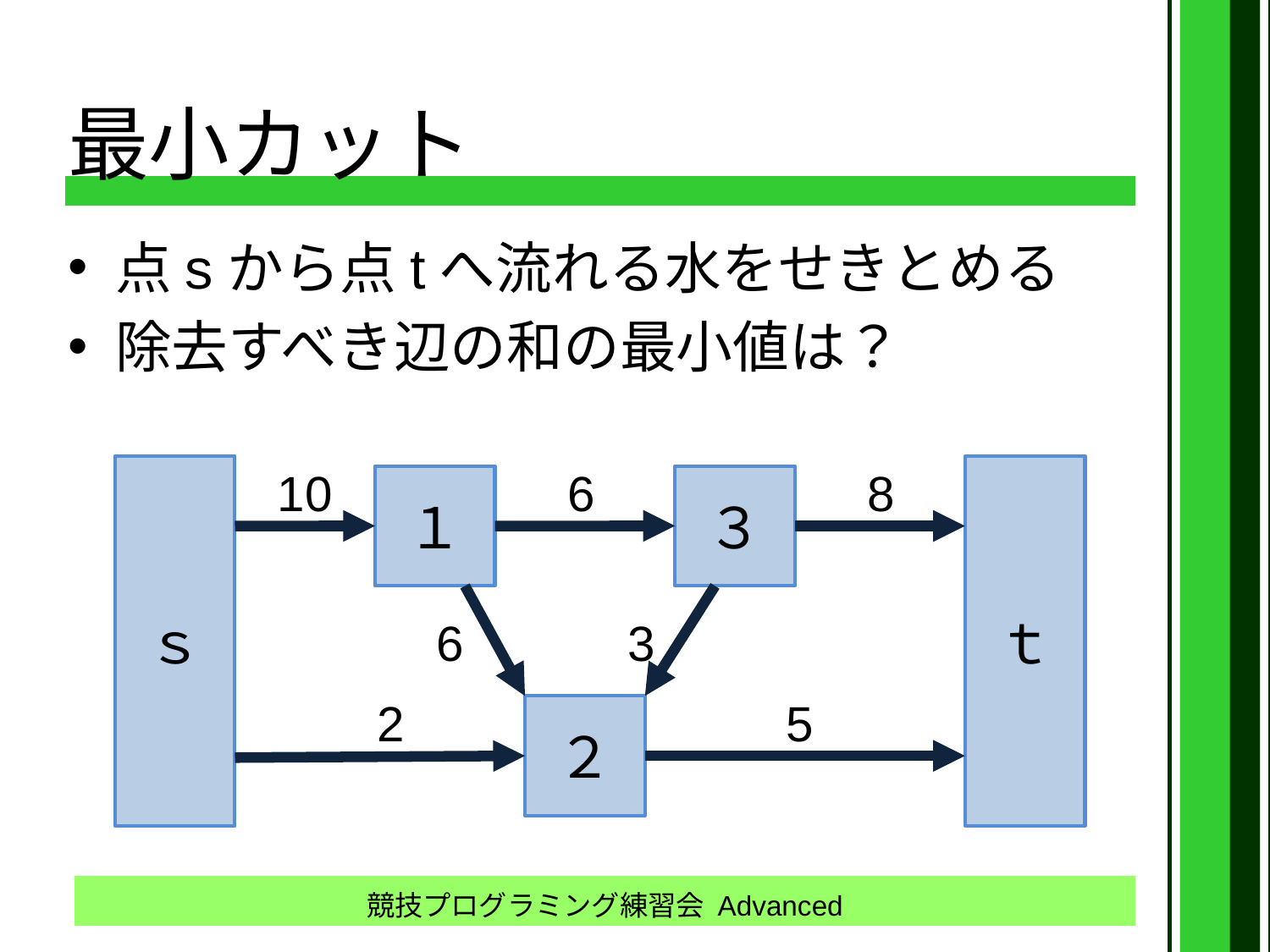

# 最小カット
点sから点tへ流れる水をせきとめる
除去すべき辺の和の最小値は？

ｓ
10
6
8
ｔ
１
３
6
3
2
5
２
競技プログラミング練習会 Advanced